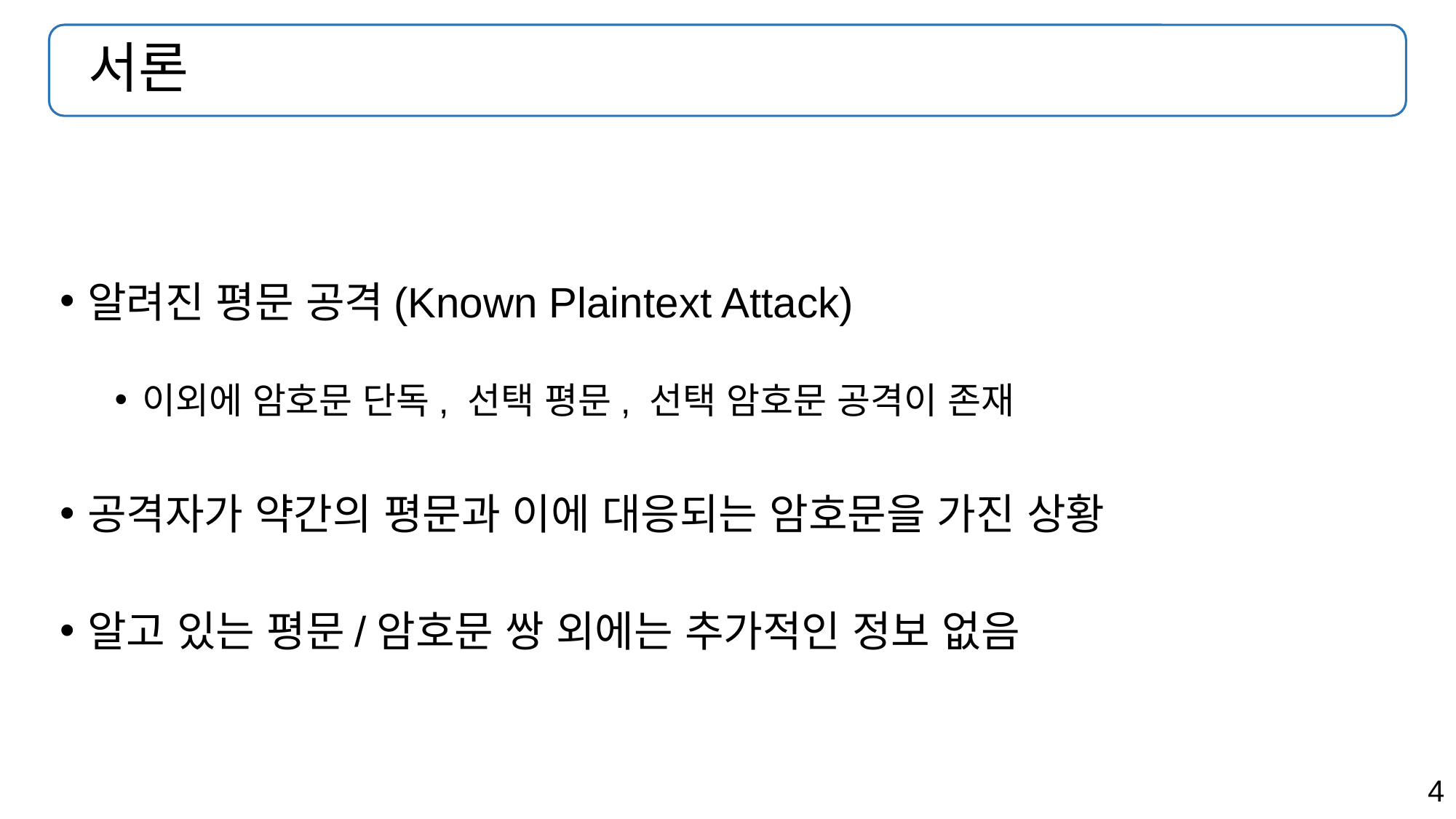

# 서론
알려진 평문 공격(Known Plaintext Attack)
이외에 암호문 단독, 선택 평문, 선택 암호문 공격이 존재
공격자가 약간의 평문과 이에 대응되는 암호문을 가진 상황
알고 있는 평문/암호문 쌍 외에는 추가적인 정보 없음